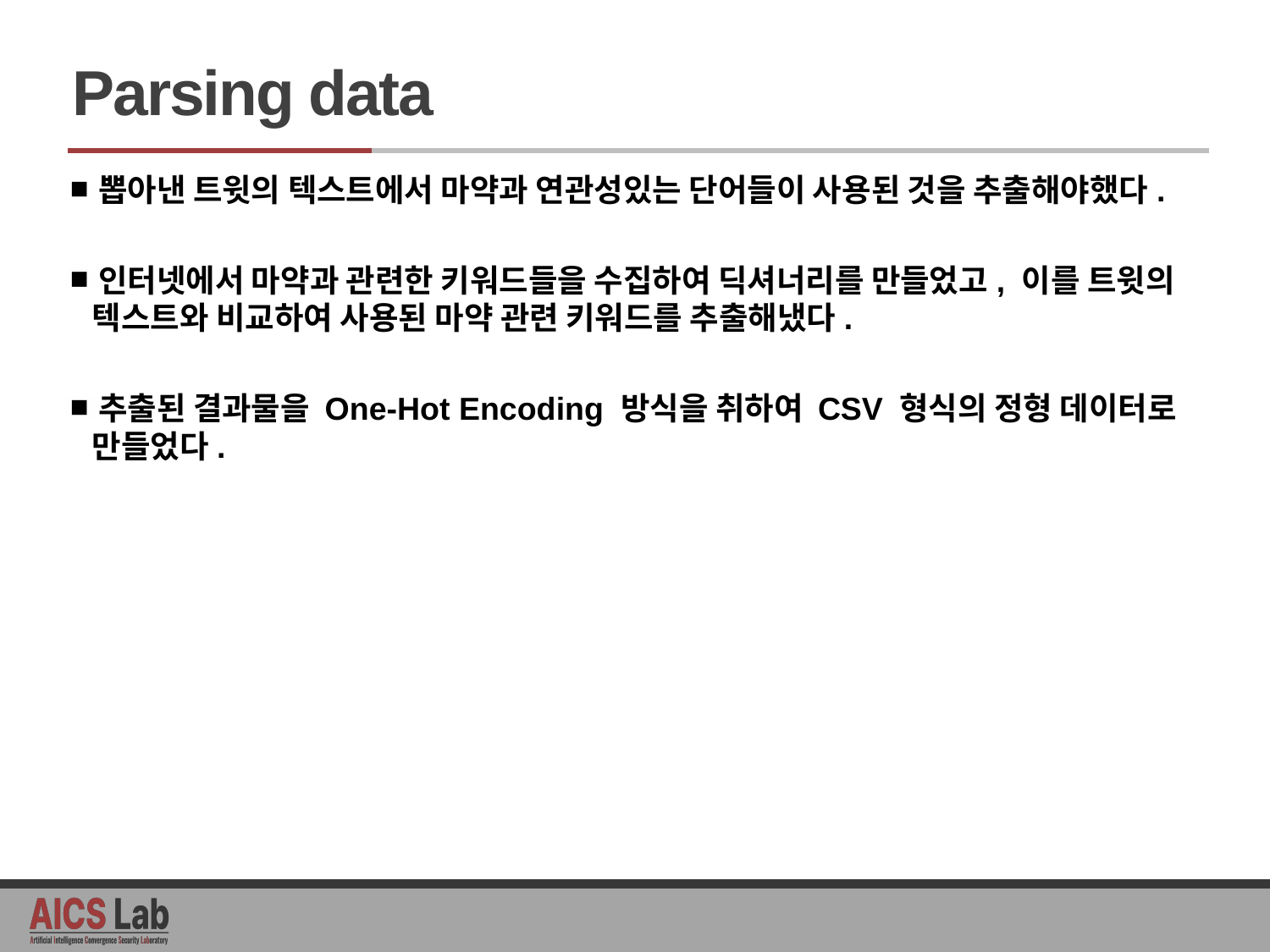

# Parsing data
뽑아낸 트윗의 텍스트에서 마약과 연관성있는 단어들이 사용된 것을 추출해야했다.

인터넷에서 마약과 관련한 키워드들을 수집하여 딕셔너리를 만들었고, 이를 트윗의 텍스트와 비교하여 사용된 마약 관련 키워드를 추출해냈다.

추출된 결과물을 One-Hot Encoding 방식을 취하여 CSV 형식의 정형 데이터로 만들었다.